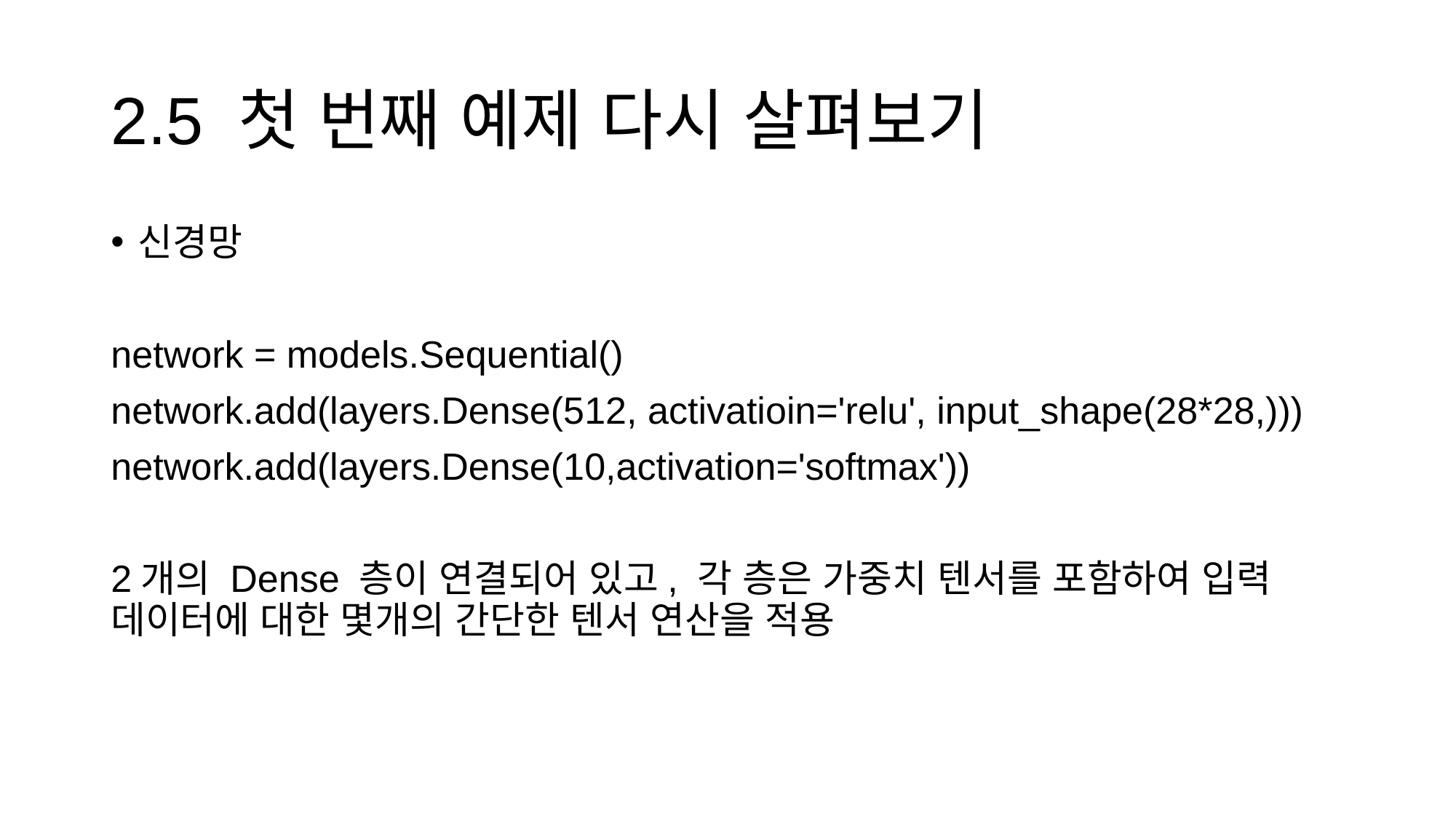

# 2.5 첫 번째 예제 다시 살펴보기
신경망

network = models.Sequential()
network.add(layers.Dense(512, activatioin='relu', input_shape(28*28,)))
network.add(layers.Dense(10,activation='softmax'))

2개의 Dense 층이 연결되어 있고, 각 층은 가중치 텐서를 포함하여 입력 데이터에 대한 몇개의 간단한 텐서 연산을 적용